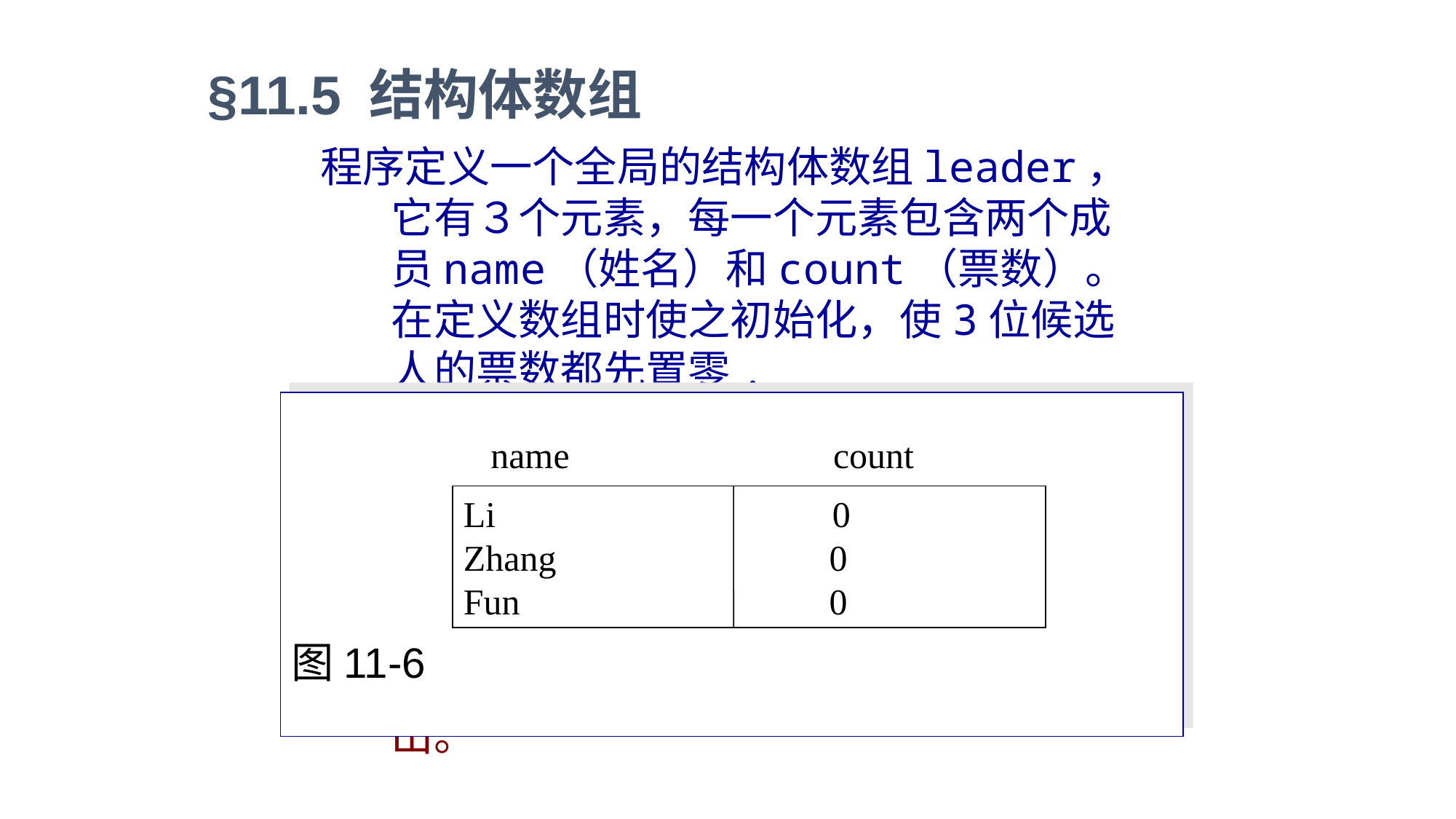

§11.5 结构体数组
  程序定义一个全局的结构体数组leader，它有３个元素，每一个元素包含两个成员name（姓名）和count（票数）。在定义数组时使之初始化，使3位候选人的票数都先置零.
  在主函数中定义字符数组leader-name，它代表被选人的姓名，在10次循环中每次先输入一个被选人的具体人名，然后把它与3个候选人姓名相比，看它和哪一个候选人的名字相同。在输入和统计结束之后，将3人的名字和得票数输出。

图11-6
   name                             count
Li                                     0
Zhang                              0
Fun                                  0